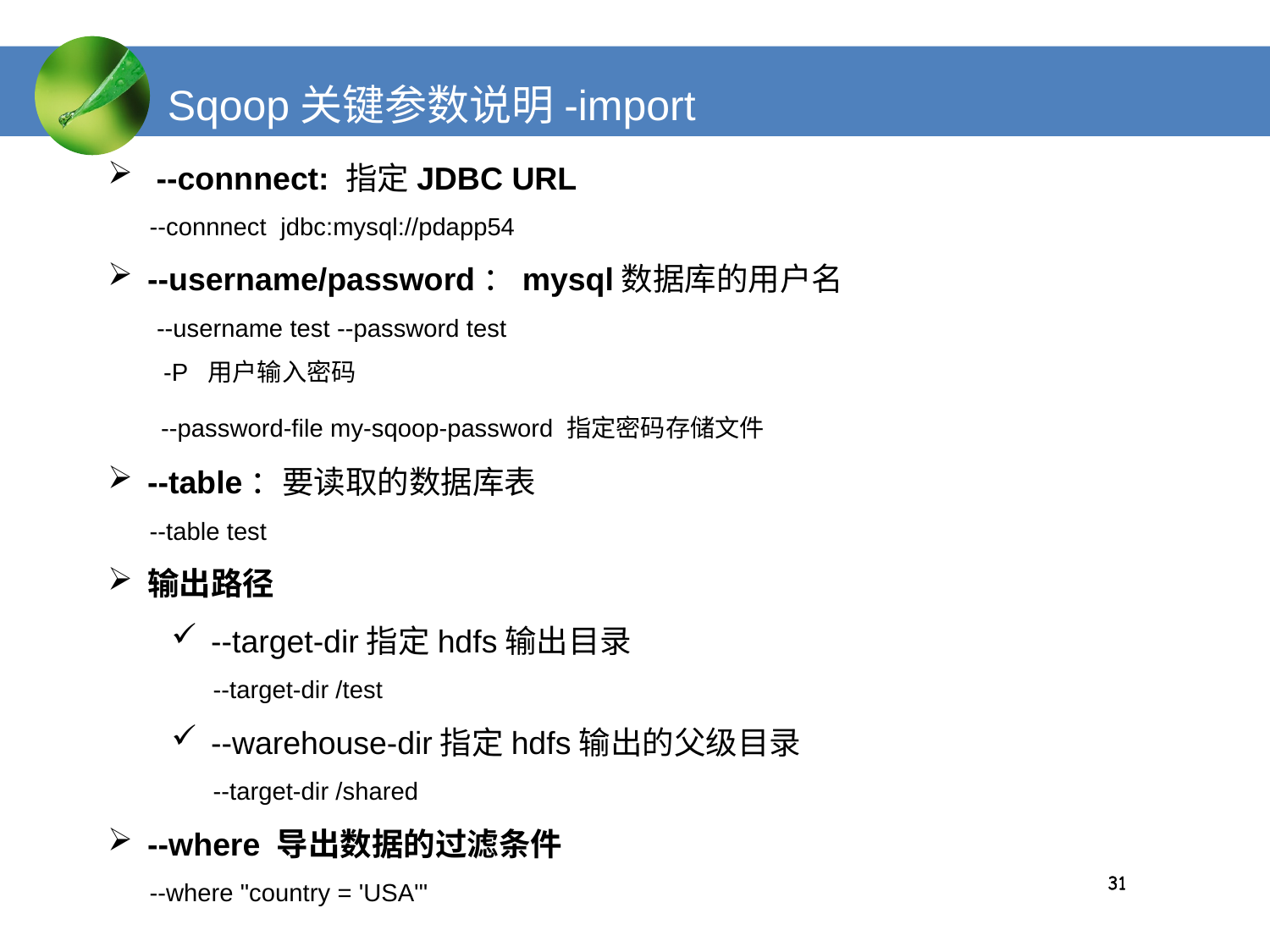

# Sqoop关键参数说明-import
 --connnect: 指定JDBC URL
      --connnect  jdbc:mysql://pdapp54
--username/password：mysql数据库的用户名
       --username test --password test
        -P  用户输入密码
      --password-file my-sqoop-password 指定密码存储文件
--table：要读取的数据库表
      --table test
输出路径
--target-dir指定hdfs输出目录
      --target-dir /test
--warehouse-dir指定hdfs输出的父级目录
      --target-dir /shared
--where 导出数据的过滤条件
      --where "country = 'USA'"